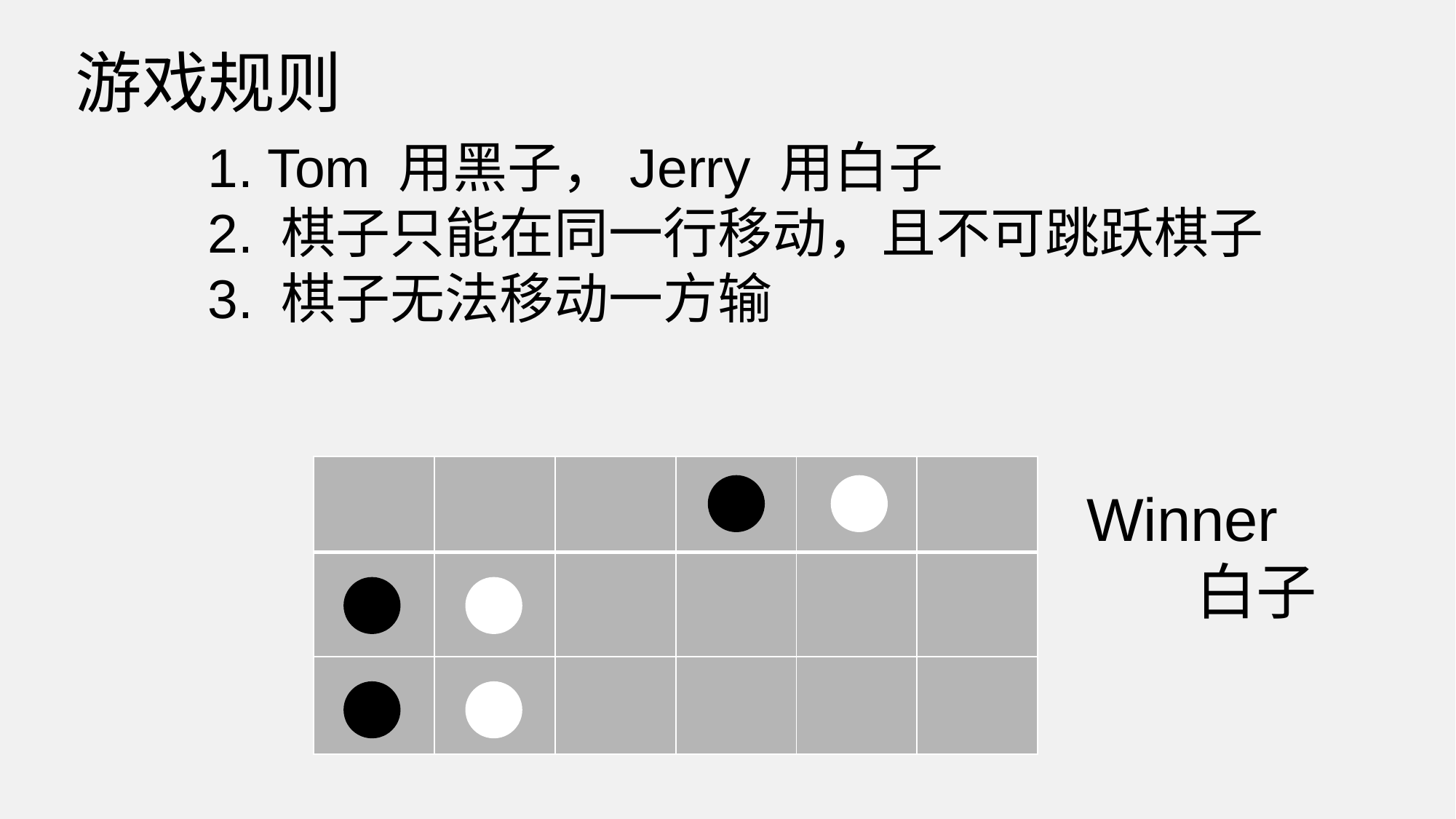

游戏规则
1. Tom 用黑子，Jerry 用白子
2. 棋子只能在同一行移动，且不可跳跃棋子
3. 棋子无法移动一方输
|  |  |  |  |  |  |
| --- | --- | --- | --- | --- | --- |
|  |  |  |  |  |  |
|  |  |  |  |  |  |

Winner
	白子